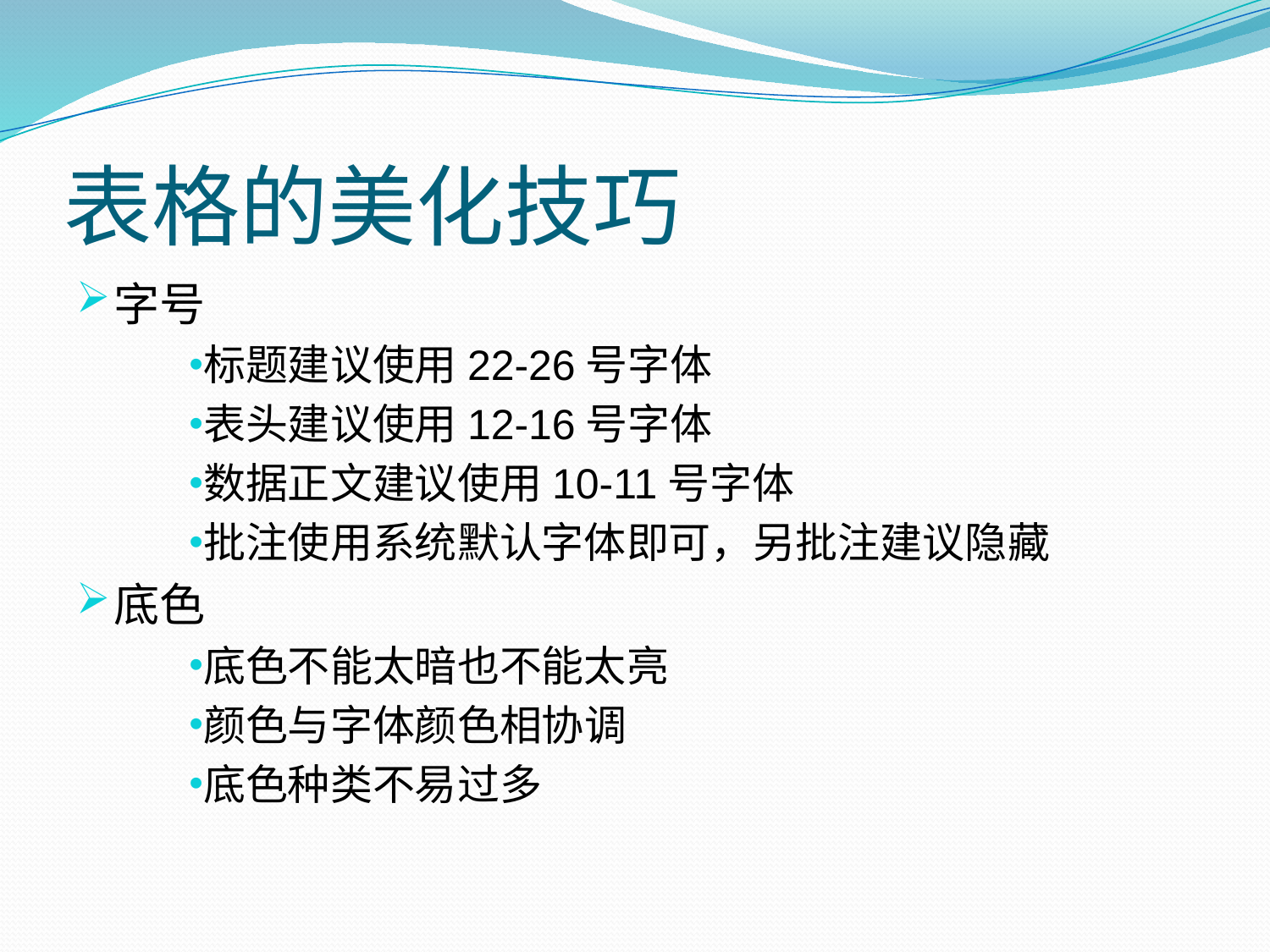

# 表格的美化技巧
字号
标题建议使用22-26号字体
表头建议使用12-16号字体
数据正文建议使用10-11号字体
批注使用系统默认字体即可，另批注建议隐藏
底色
底色不能太暗也不能太亮
颜色与字体颜色相协调
底色种类不易过多